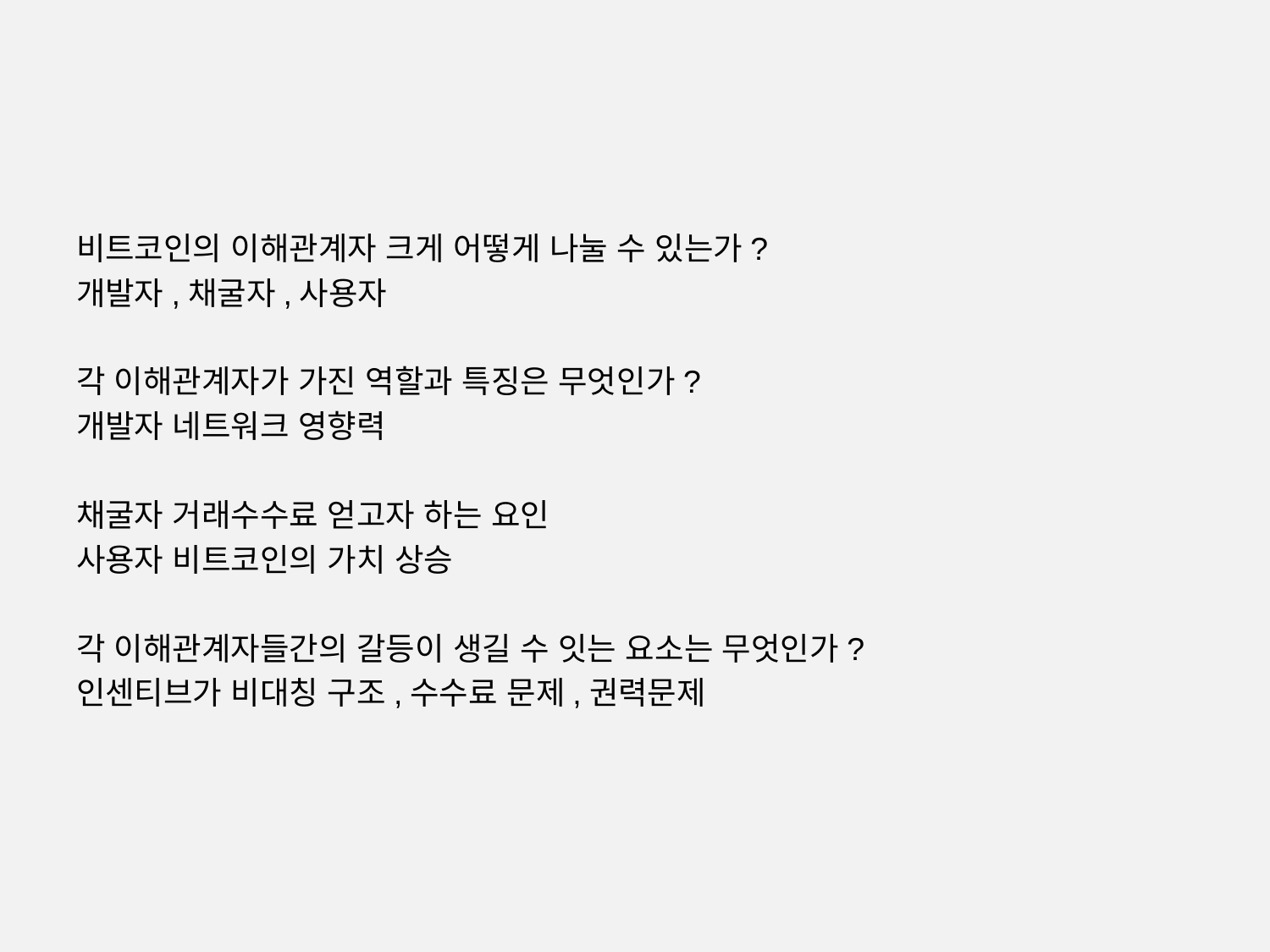

#
비트코인의 이해관계자 크게 어떻게 나눌 수 있는가?
개발자,채굴자,사용자

각 이해관계자가 가진 역할과 특징은 무엇인가?
개발자 네트워크 영향력

채굴자 거래수수료 얻고자 하는 요인
사용자 비트코인의 가치 상승

각 이해관계자들간의 갈등이 생길 수 잇는 요소는 무엇인가?
인센티브가 비대칭 구조,수수료 문제,권력문제